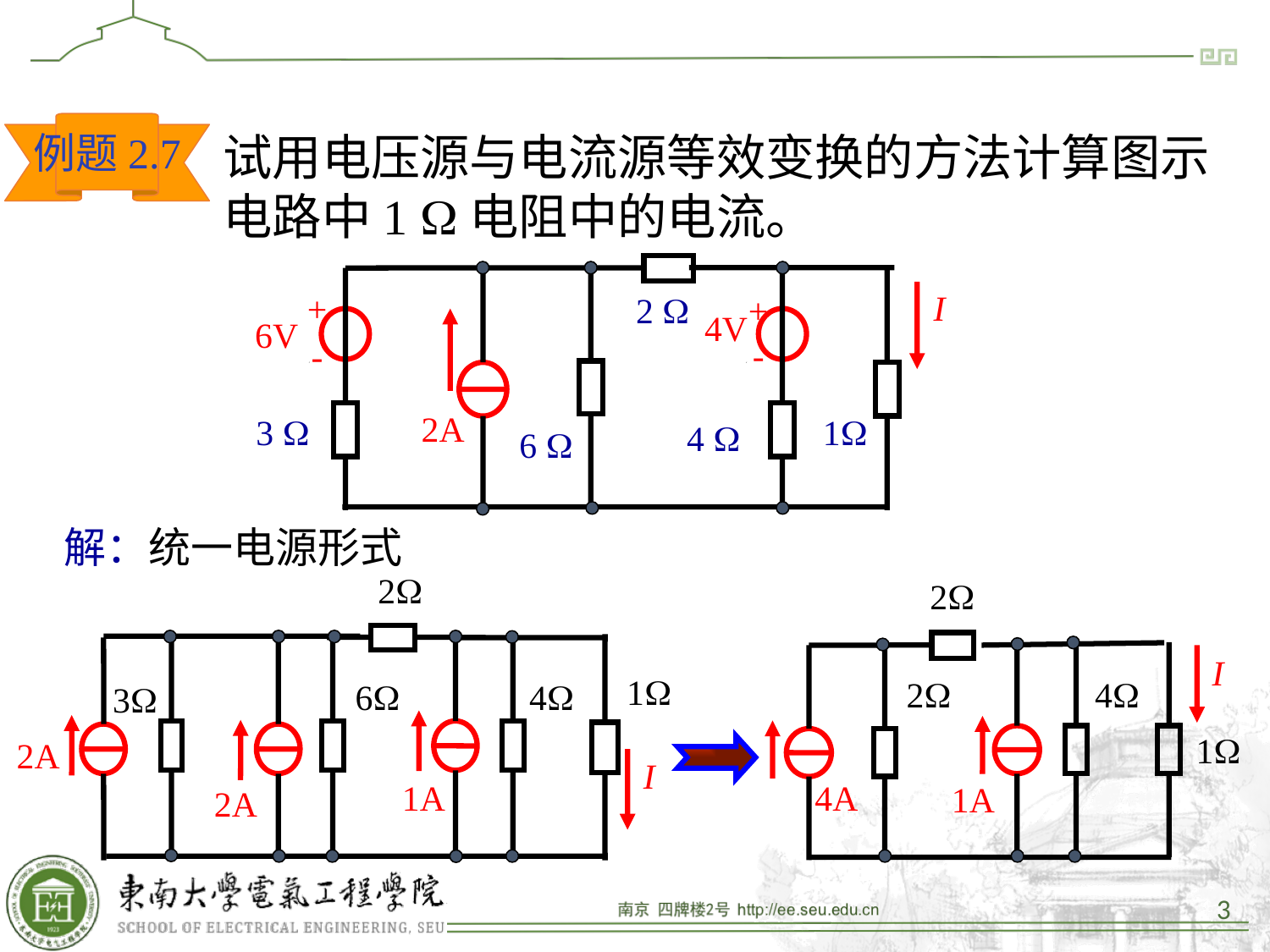

#
例题2.7
试用电压源与电流源等效变换的方法计算图示
电路中1 Ω电阻中的电流。

I

+
-
+
-
4V
6V

2A

  3 Ω
 1Ω
  4 Ω

  6 Ω

2 Ω

  解：统一电源形式
2Ω

1Ω
6Ω
4Ω
3Ω

2A
I

1A

2A

2Ω

I

2Ω
4Ω

1Ω
1A

4A

3